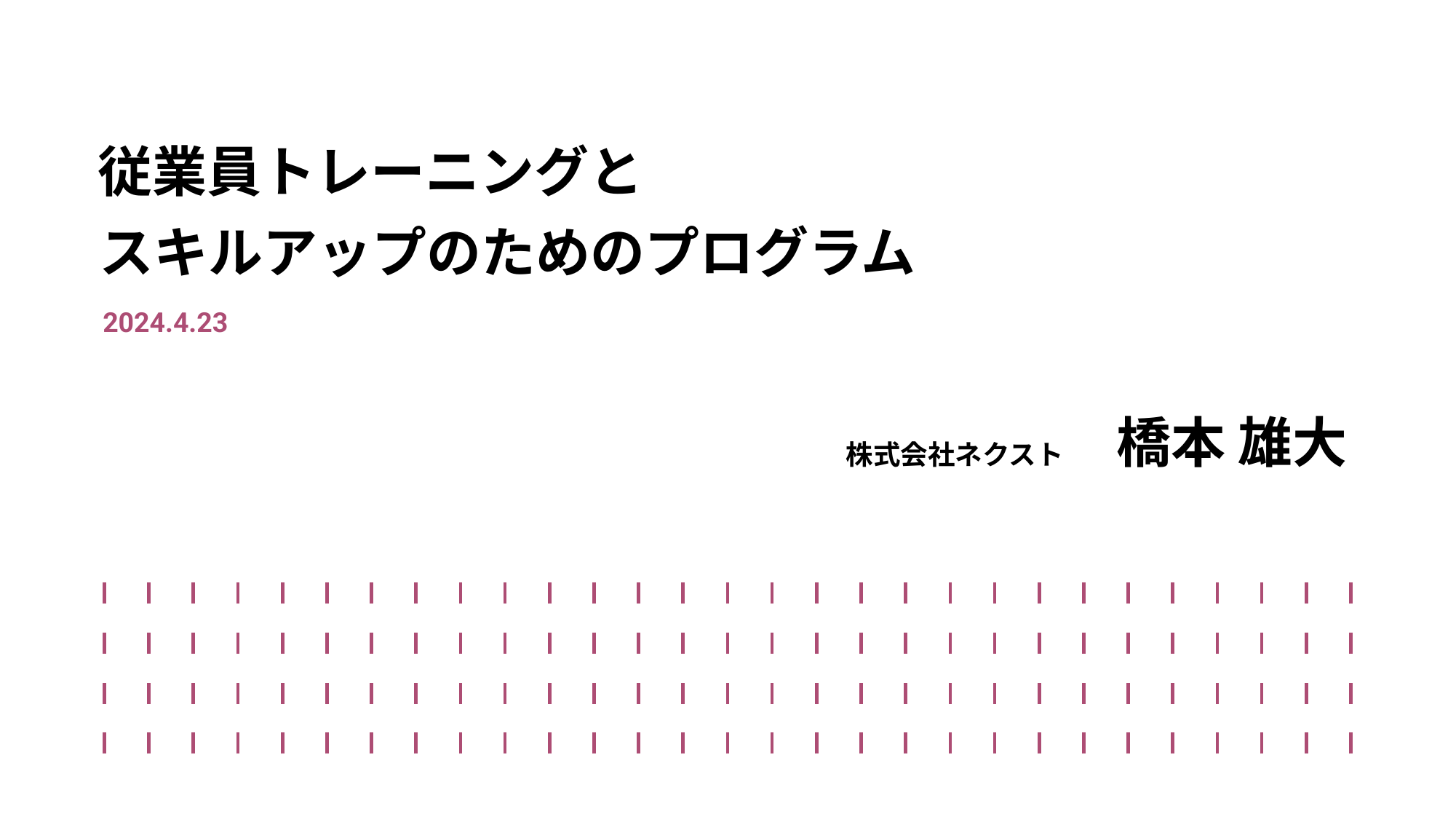

従業員トレーニングと
スキルアップのためのプログラム
2024.4.23
橋本 雄大
株式会社ネクスト